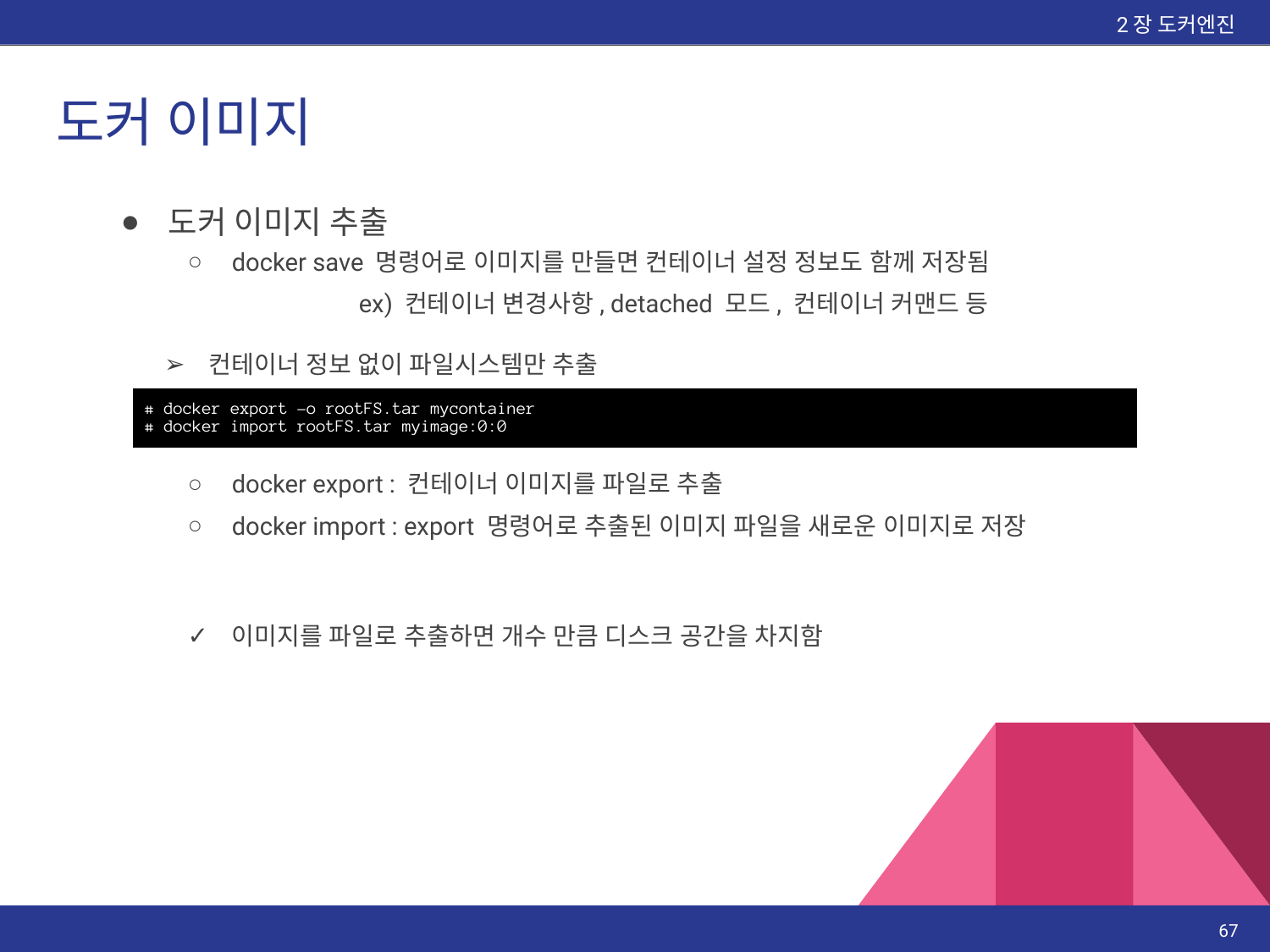

2장 도커엔진
# 도커 이미지
도커 이미지 추출
docker save 명령어로 이미지를 만들면 컨테이너 설정 정보도 함께 저장됨
		ex) 컨테이너 변경사항, detached 모드, 컨테이너 커맨드 등
컨테이너 정보 없이 파일시스템만 추출

| # docker export -o rootFS.tar mycontainer # docker import rootFS.tar myimage:0:0 |
| --- |
docker export : 컨테이너 이미지를 파일로 추출
docker import : export 명령어로 추출된 이미지 파일을 새로운 이미지로 저장
이미지를 파일로 추출하면 개수 만큼 디스크 공간을 차지함
67